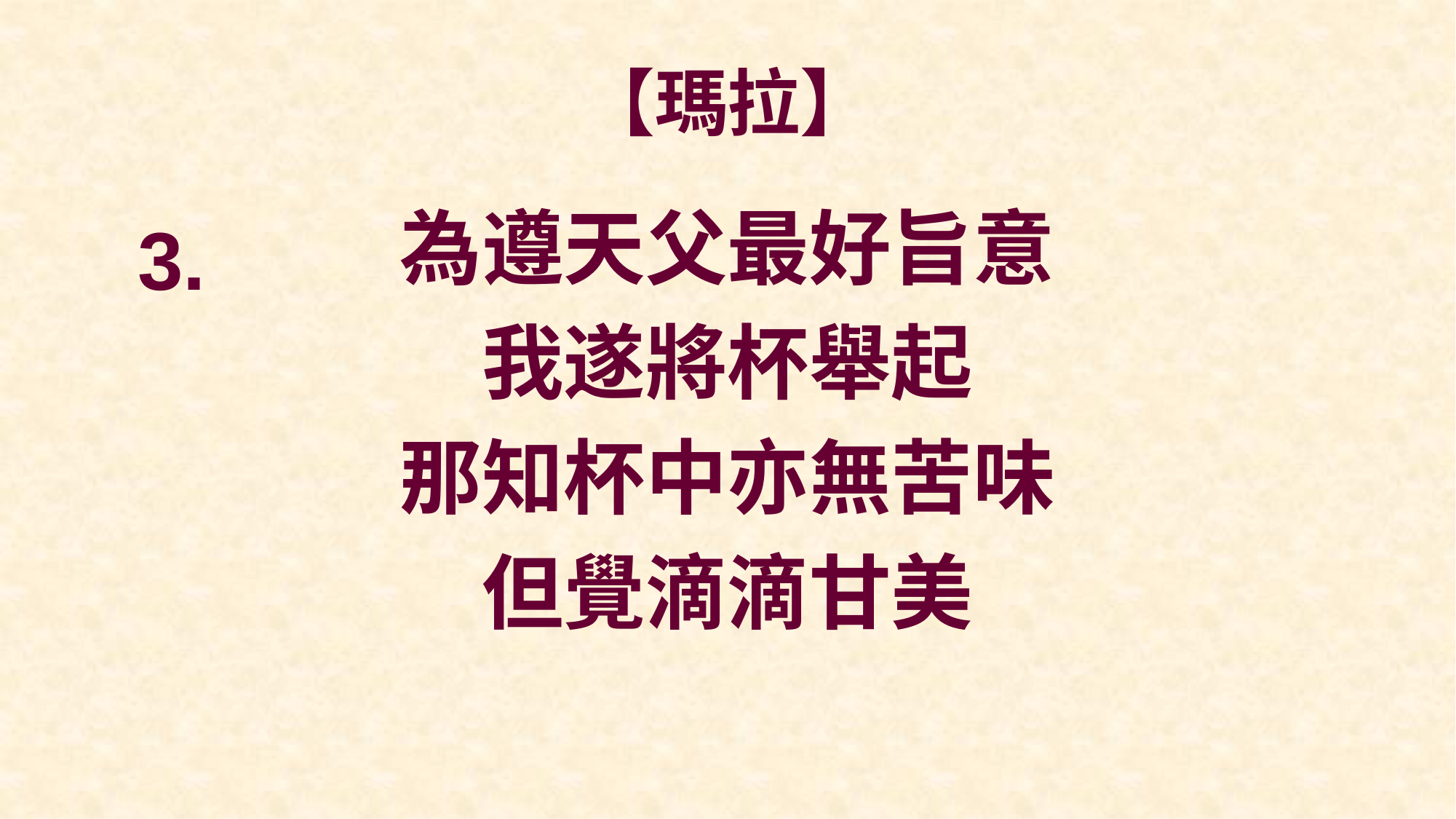

# 【瑪拉】
為遵天父最好旨意
我遂將杯舉起
那知杯中亦無苦味
但覺滴滴甘美
3.